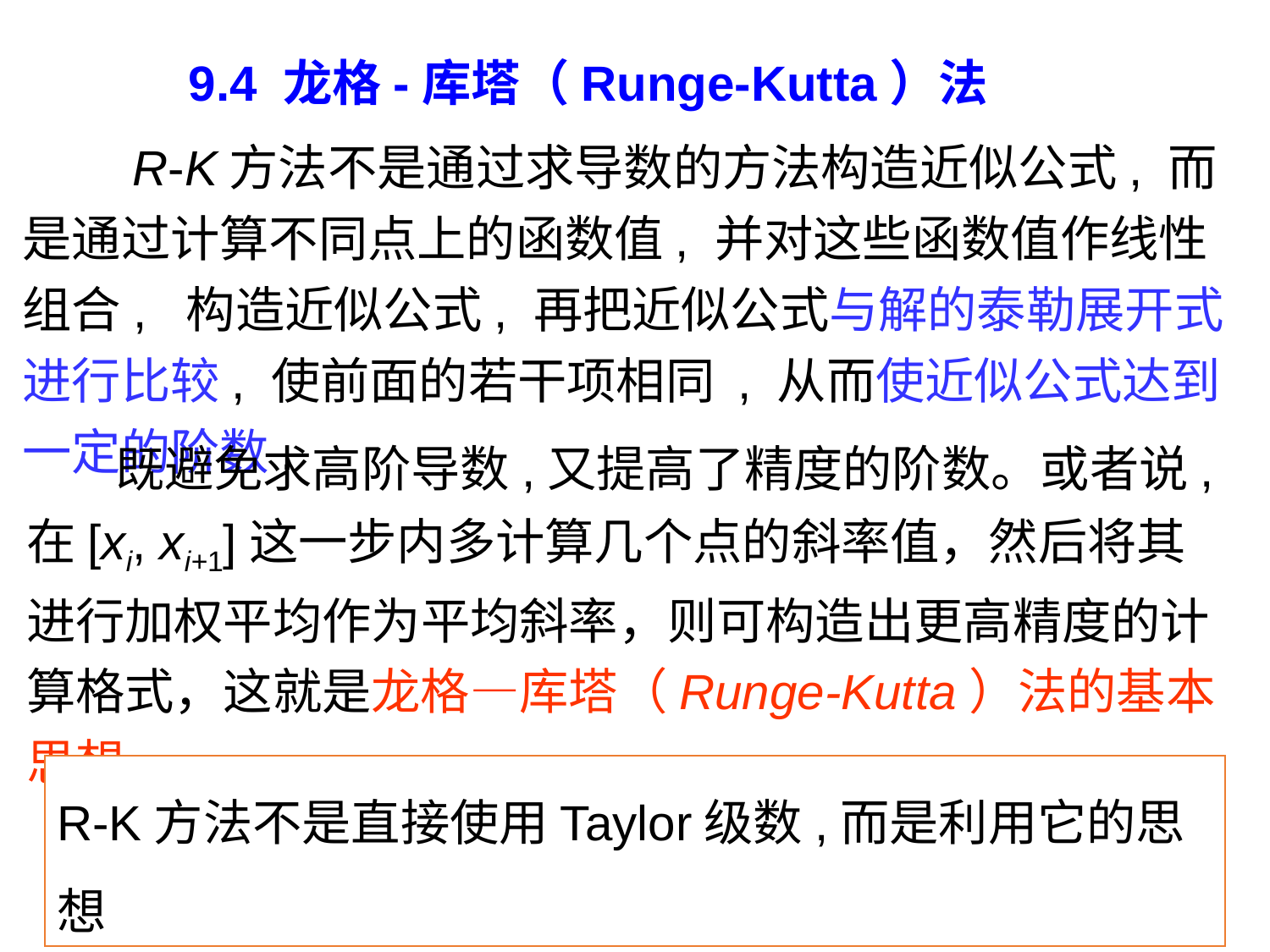

9.4 龙格-库塔（Runge-Kutta）法
        R-K方法不是通过求导数的方法构造近似公式, 而是通过计算不同点上的函数值, 并对这些函数值作线性组合,  构造近似公式, 再把近似公式与解的泰勒展开式进行比较, 使前面的若干项相同 , 从而使近似公式达到一定的阶数.
       既避免求高阶导数,又提高了精度的阶数。或者说, 在[xi, xi+1]这一步内多计算几个点的斜率值，然后将其进行加权平均作为平均斜率，则可构造出更高精度的计算格式，这就是龙格—库塔（Runge-Kutta）法的基本思想。
R-K方法不是直接使用Taylor级数,而是利用它的思想